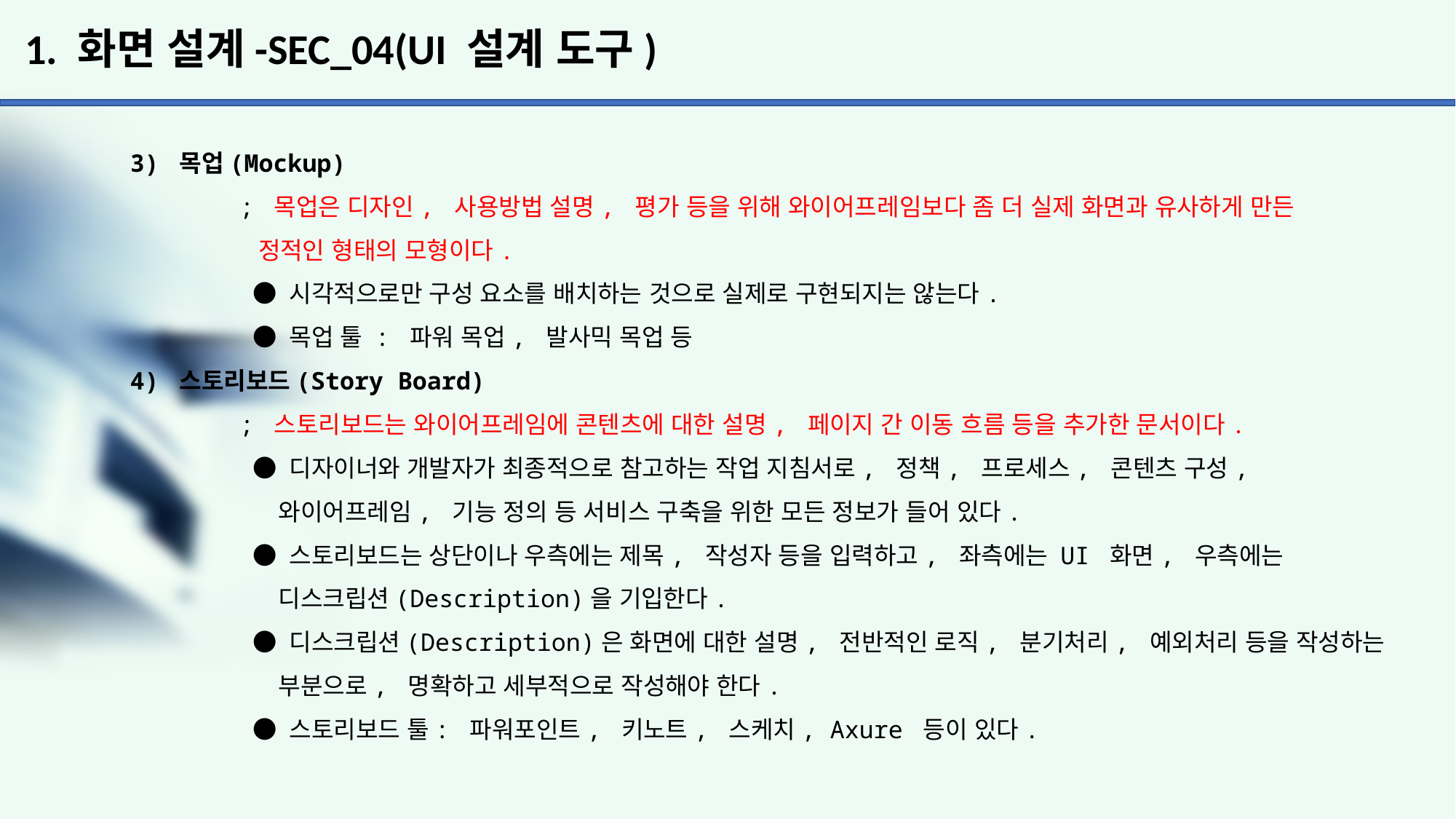

# 1. 화면 설계-SEC_04(UI 설계 도구)
3) 목업(Mockup)
	; 목업은 디자인, 사용방법 설명, 평가 등을 위해 와이어프레임보다 좀 더 실제 화면과 유사하게 만든
	  정적인 형태의 모형이다.
	  ● 시각적으로만 구성 요소를 배치하는 것으로 실제로 구현되지는 않는다.
	  ● 목업 툴 : 파워 목업, 발사믹 목업 등
4) 스토리보드(Story Board)
	; 스토리보드는 와이어프레임에 콘텐츠에 대한 설명, 페이지 간 이동 흐름 등을 추가한 문서이다.
	  ● 디자이너와 개발자가 최종적으로 참고하는 작업 지침서로, 정책, 프로세스, 콘텐츠 구성,
	     와이어프레임, 기능 정의 등 서비스 구축을 위한 모든 정보가 들어 있다.
	  ● 스토리보드는 상단이나 우측에는 제목, 작성자 등을 입력하고, 좌측에는 UI 화면, 우측에는
	     디스크립션(Description)을 기입한다.
	  ● 디스크립션(Description)은 화면에 대한 설명, 전반적인 로직, 분기처리, 예외처리 등을 작성하는
	     부분으로, 명확하고 세부적으로 작성해야 한다.
	  ● 스토리보드 툴: 파워포인트, 키노트, 스케치, Axure 등이 있다.